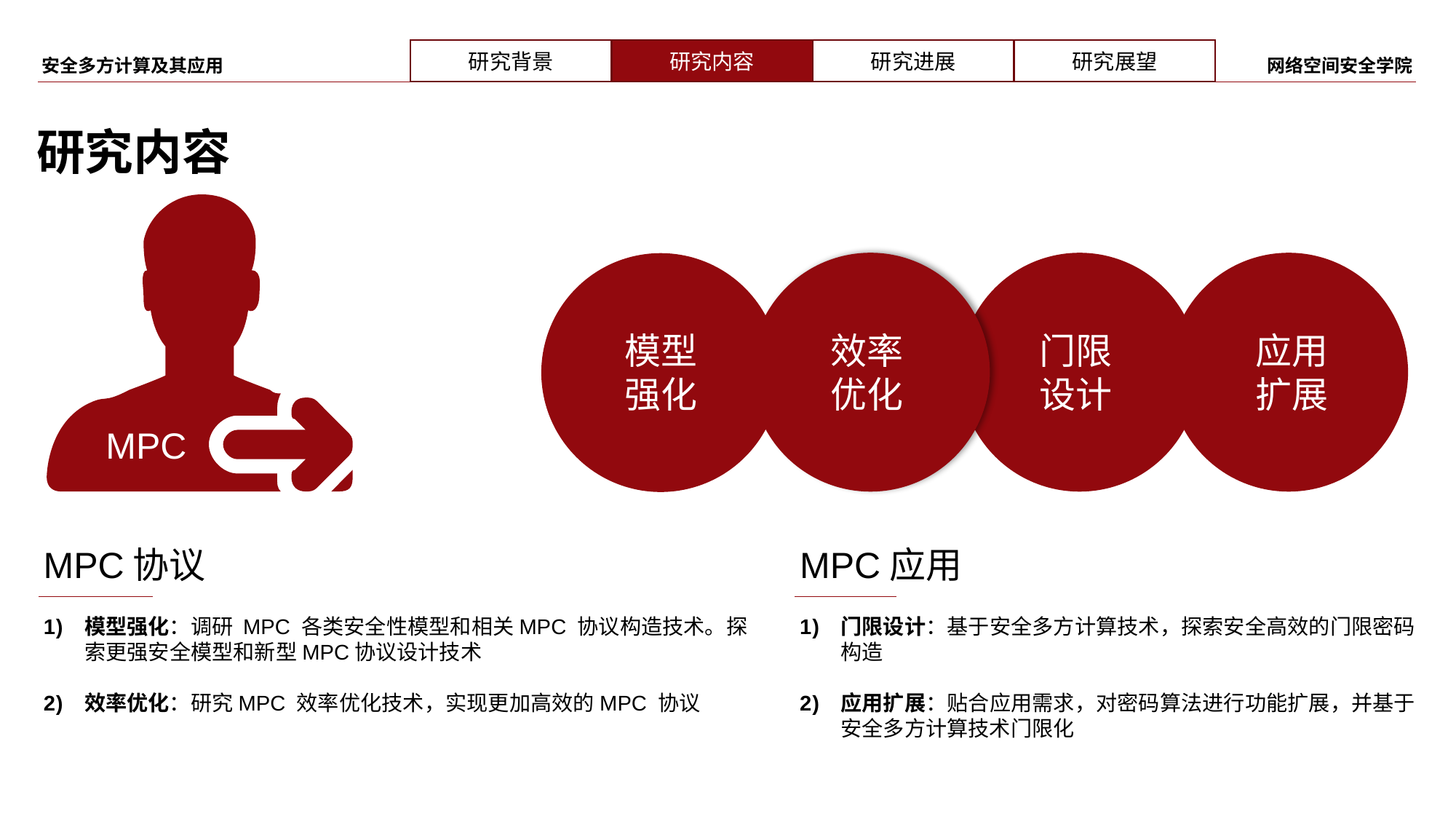

研究内容

效率优化

门限设计

应用扩展

模型强化
MPC
MPC协议
模型强化：调研 MPC 各类安全性模型和相关MPC 协议构造技术。探索更强安全模型和新型MPC协议设计技术

效率优化：研究MPC 效率优化技术，实现更加高效的MPC 协议
MPC应用
门限设计：基于安全多方计算技术，探索安全高效的门限密码构造

应用扩展：贴合应用需求，对密码算法进行功能扩展，并基于安全多方计算技术门限化